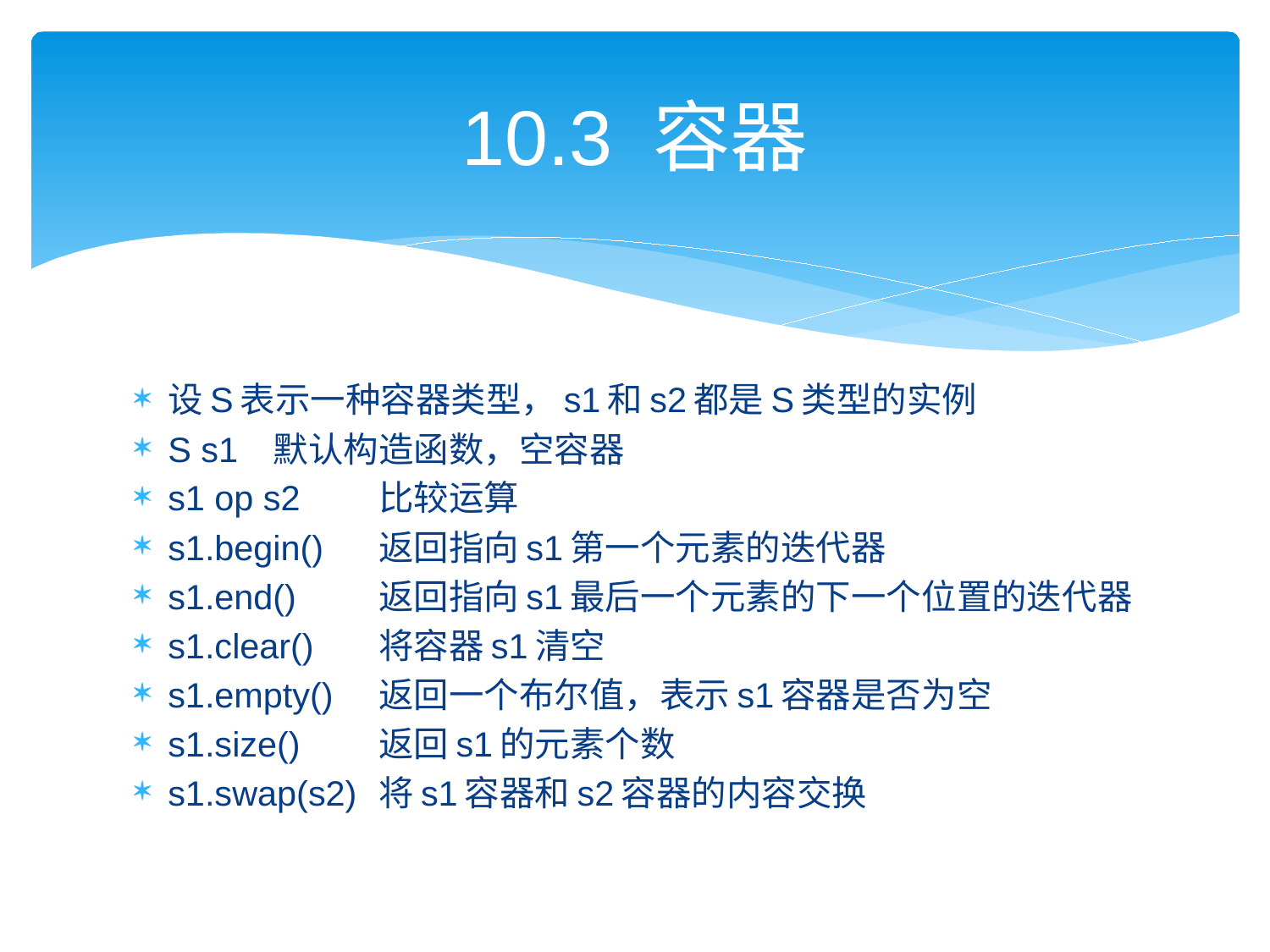

# 10.3 容器
设S表示一种容器类型，s1和s2都是S类型的实例
S s1		默认构造函数，空容器
s1 op s2	比较运算
s1.begin()	返回指向s1第一个元素的迭代器
s1.end()	返回指向s1最后一个元素的下一个位置的迭代器
s1.clear()	将容器s1清空
s1.empty()	返回一个布尔值，表示s1容器是否为空
s1.size()	返回s1的元素个数
s1.swap(s2)	将s1容器和s2容器的内容交换